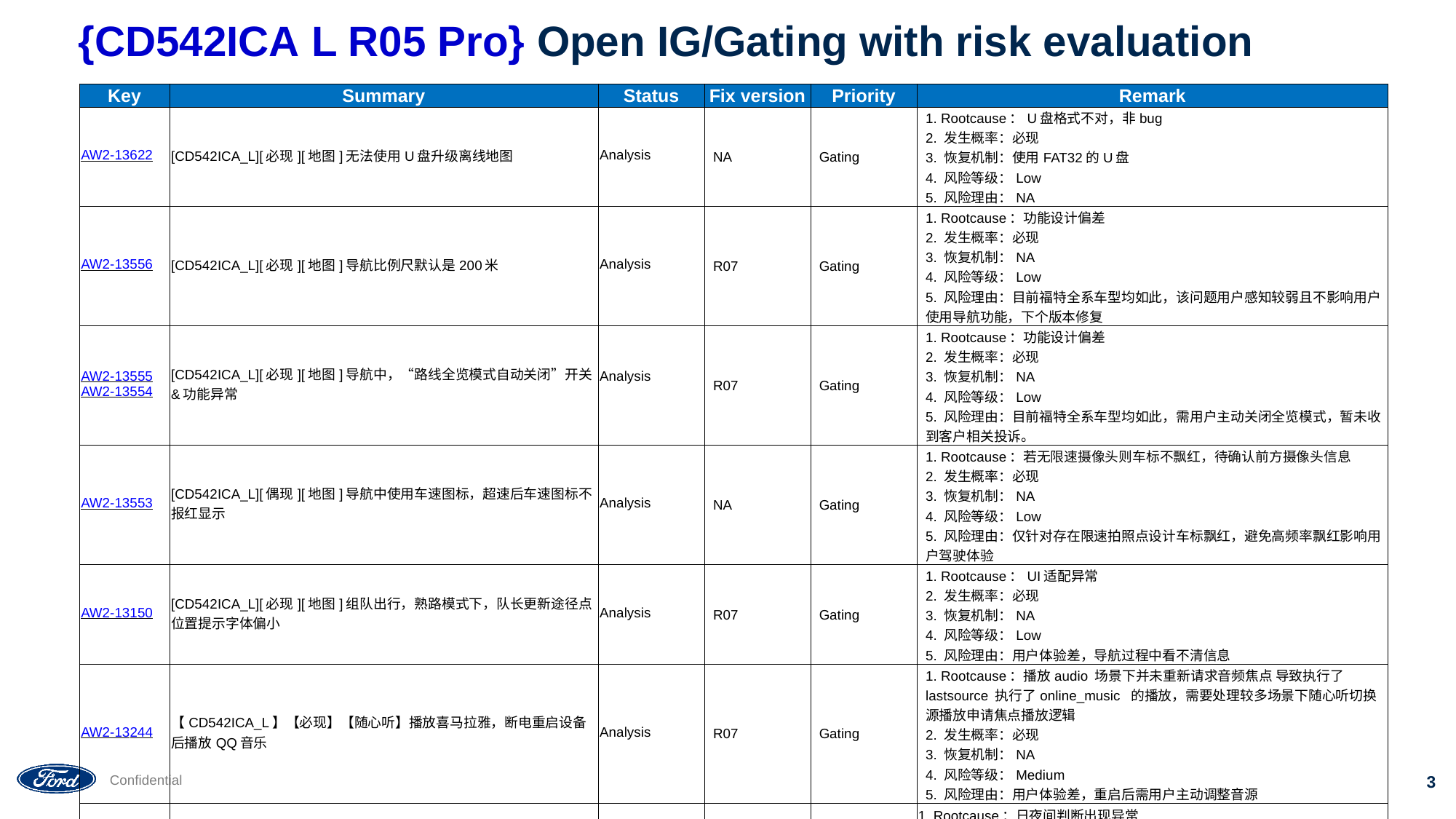

# {CD542ICA L R05 Pro} Open IG/Gating with risk evaluation
| Key | Summary | Status | Fix version | Priority | Remark |
| --- | --- | --- | --- | --- | --- |
| AW2-13622 | [CD542ICA\_L][必现][地图]无法使用U盘升级离线地图 | Analysis | NA | Gating | 1. Rootcause：U盘格式不对，非bug 2. 发生概率：必现 3. 恢复机制：使用FAT32的U盘 4. 风险等级：Low 5. 风险理由：NA |
| AW2-13556 | [CD542ICA\_L][必现][地图]导航比例尺默认是200米 | Analysis | R07 | Gating | 1. Rootcause：功能设计偏差 2. 发生概率：必现 3. 恢复机制：NA 4. 风险等级：Low 5. 风险理由：目前福特全系车型均如此，该问题用户感知较弱且不影响用户使用导航功能，下个版本修复 |
| AW2-13555 AW2-13554 | [CD542ICA\_L][必现][地图]导航中，“路线全览模式自动关闭”开关&功能异常 | Analysis | R07 | Gating | 1. Rootcause：功能设计偏差 2. 发生概率：必现 3. 恢复机制：NA 4. 风险等级：Low 5. 风险理由：目前福特全系车型均如此，需用户主动关闭全览模式，暂未收到客户相关投诉。 |
| AW2-13553 | [CD542ICA\_L][偶现][地图]导航中使用车速图标，超速后车速图标不报红显示 | Analysis | NA | Gating | 1. Rootcause：若无限速摄像头则车标不飘红，待确认前方摄像头信息 2. 发生概率：必现 3. 恢复机制：NA 4. 风险等级：Low 5. 风险理由：仅针对存在限速拍照点设计车标飘红，避免高频率飘红影响用户驾驶体验 |
| AW2-13150 | [CD542ICA\_L][必现][地图]组队出行，熟路模式下，队长更新途径点位置提示字体偏小 | Analysis | R07 | Gating | 1. Rootcause：UI适配异常 2. 发生概率：必现 3. 恢复机制：NA 4. 风险等级：Low 5. 风险理由：用户体验差，导航过程中看不清信息 |
| AW2-13244 | 【CD542ICA\_L】【必现】【随心听】播放喜马拉雅，断电重启设备后播放QQ音乐 | Analysis | R07 | Gating | 1. Rootcause：播放audio 场景下并未重新请求音频焦点 导致执行了 lastsource 执行了online\_music 的播放，需要处理较多场景下随心听切换源播放申请焦点播放逻辑 2. 发生概率：必现 3. 恢复机制：NA 4. 风险等级：Medium 5. 风险理由：用户体验差，重启后需用户主动调整音源 |
| AW2-12140 | [CD542ICA\_L][必现][地图]白天，地图自动模式，地图背景显示成夜间 | Verification | R07 | Gating | 1. Rootcause：日夜间判断出现异常 2. 发生概率：偶现 3. 恢复机制：NA 4. 风险等级：Medium 5. 风险理由：功能异常，影响用户体验 |